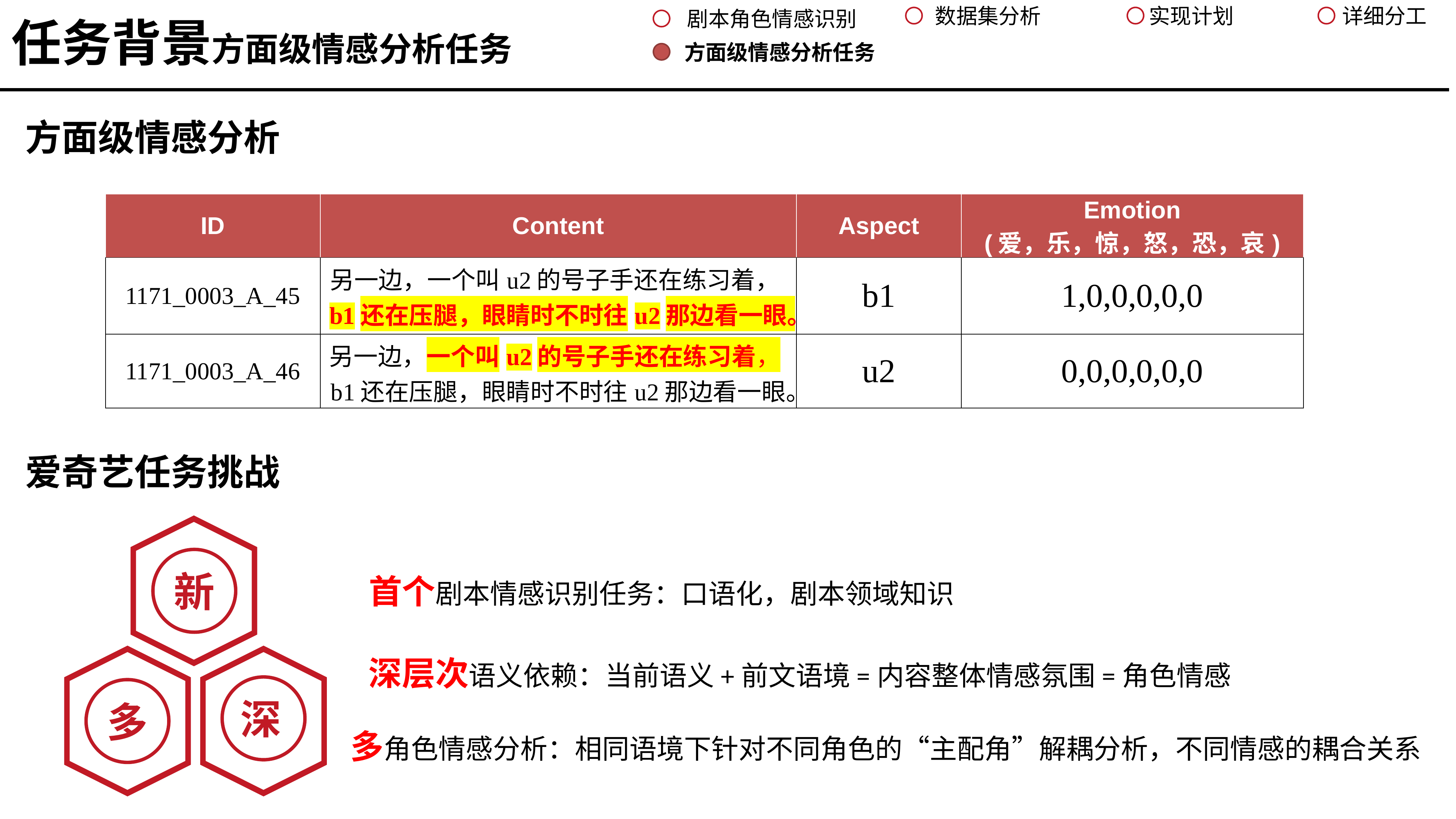

数据集分析
详细分工
实现计划
剧本角色情感识别

任务背景方面级情感分析任务

方面级情感分析任务

方面级情感分析
| ID | Content | Aspect | Emotion (爱，乐，惊，怒，恐，哀) |
| --- | --- | --- | --- |
| 1171\_0003\_A\_45 | 另一边，一个叫u2的号子手还在练习着，b1还在压腿，眼睛时不时往u2那边看一眼。 | b1 | 1,0,0,0,0,0 |
| 1171\_0003\_A\_46 | 另一边，一个叫u2的号子手还在练习着，b1还在压腿，眼睛时不时往u2那边看一眼。 | u2 | 0,0,0,0,0,0 |
爱奇艺任务挑战

新
首个剧本情感识别任务：口语化，剧本领域知识

深层次语义依赖：当前语义+前文语境=内容整体情感氛围=角色情感

深
多
多角色情感分析：相同语境下针对不同角色的“主配角”解耦分析，不同情感的耦合关系